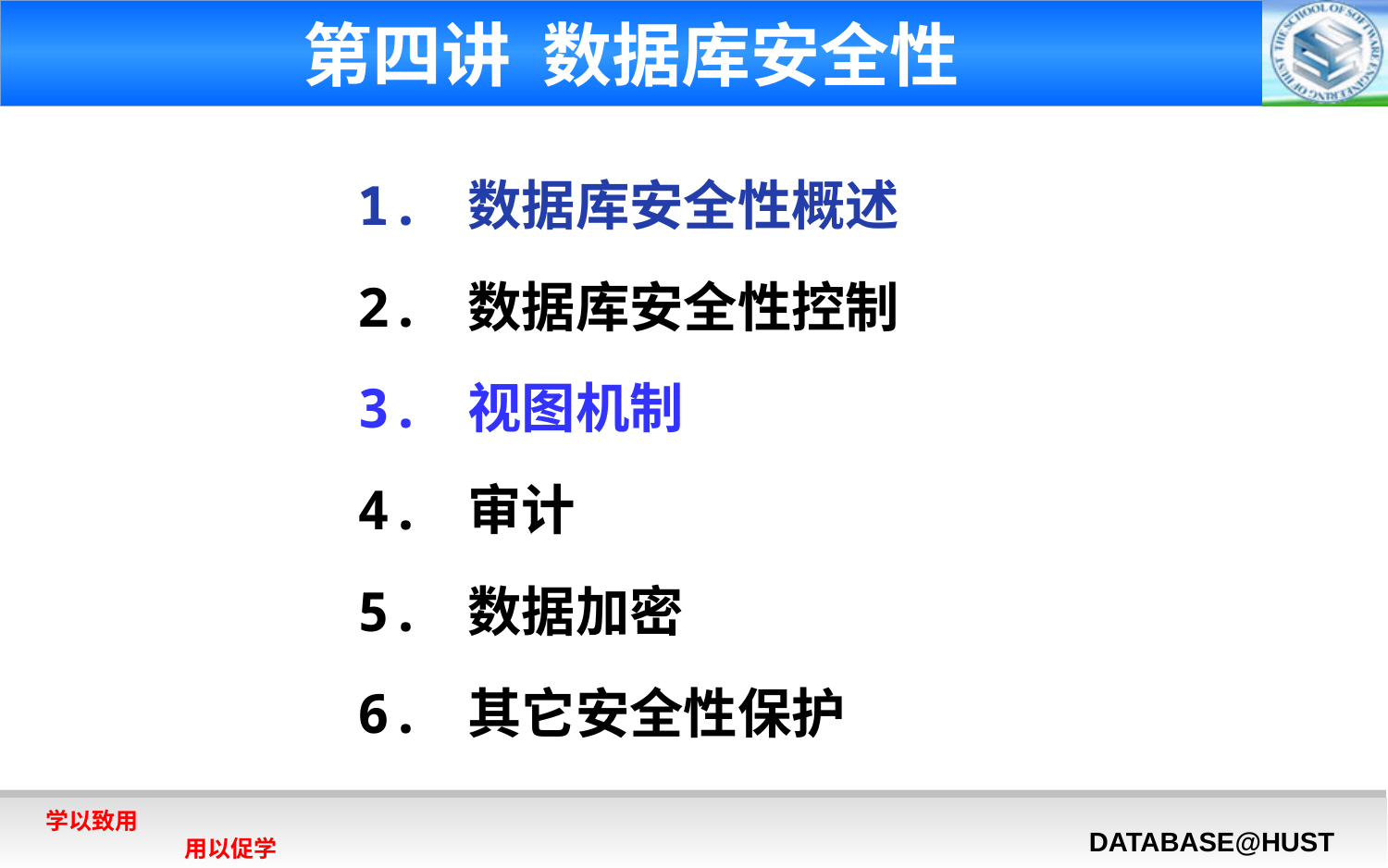

# 第四讲  数据库安全性
1. 数据库安全性概述
2. 数据库安全性控制
3. 视图机制
4. 审计
5. 数据加密
6. 其它安全性保护